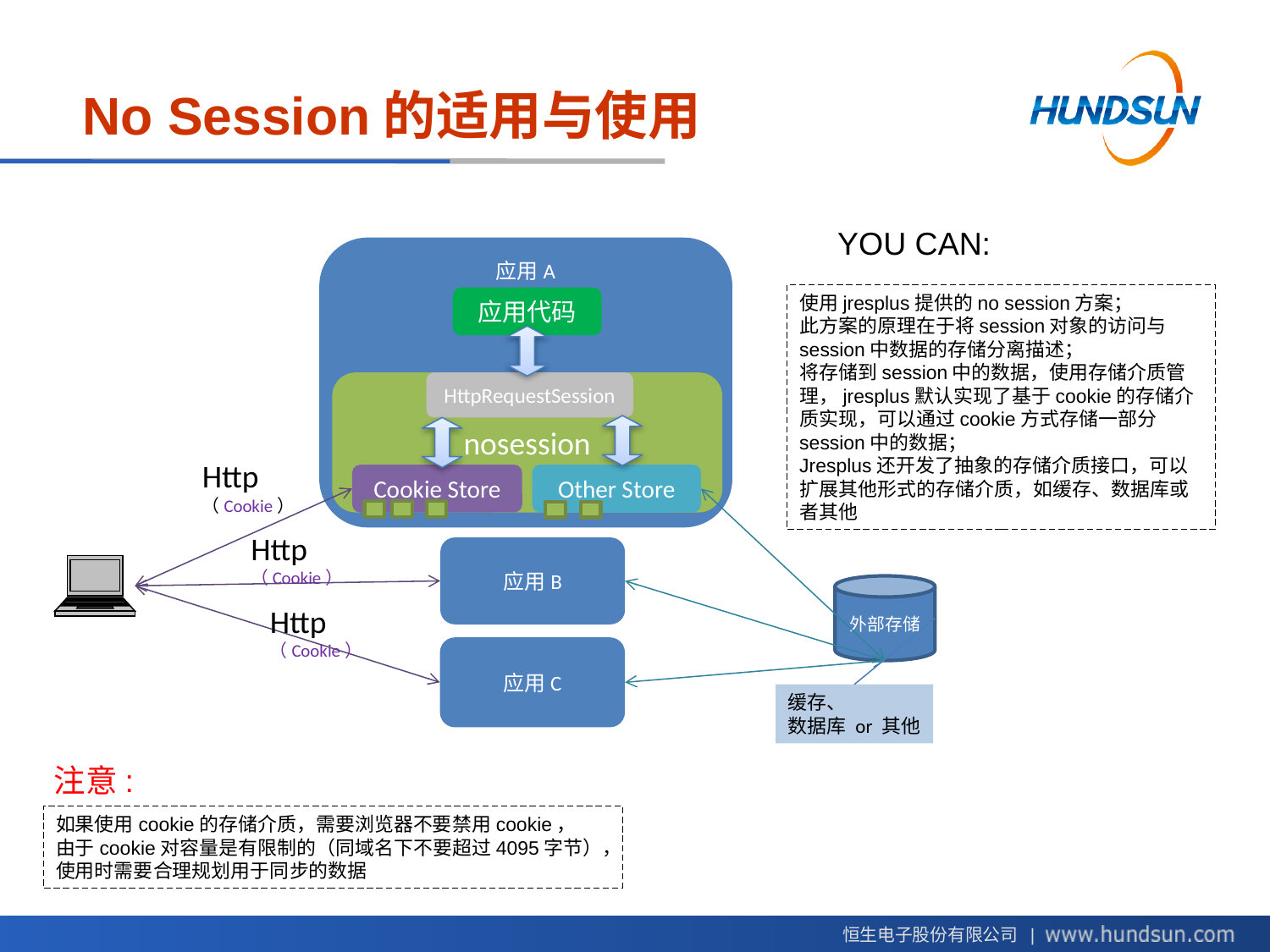

# No Session的适用与使用
YOU CAN:
应用A
使用jresplus提供的no session方案；
此方案的原理在于将session对象的访问与session中数据的存储分离描述；
将存储到session中的数据，使用存储介质管理，jresplus默认实现了基于cookie的存储介质实现，可以通过cookie方式存储一部分session中的数据；
Jresplus还开发了抽象的存储介质接口，可以扩展其他形式的存储介质，如缓存、数据库或者其他
应用代码

nosession
HttpRequestSession

Http
（Cookie）
Other Store
Cookie Store

Http
（Cookie）
应用B

外部存储
Http
（Cookie）
应用C
缓存、
数据库 or 其他
注意:
如果使用cookie的存储介质，需要浏览器不要禁用cookie，
由于cookie对容量是有限制的（同域名下不要超过4095字节），使用时需要合理规划用于同步的数据